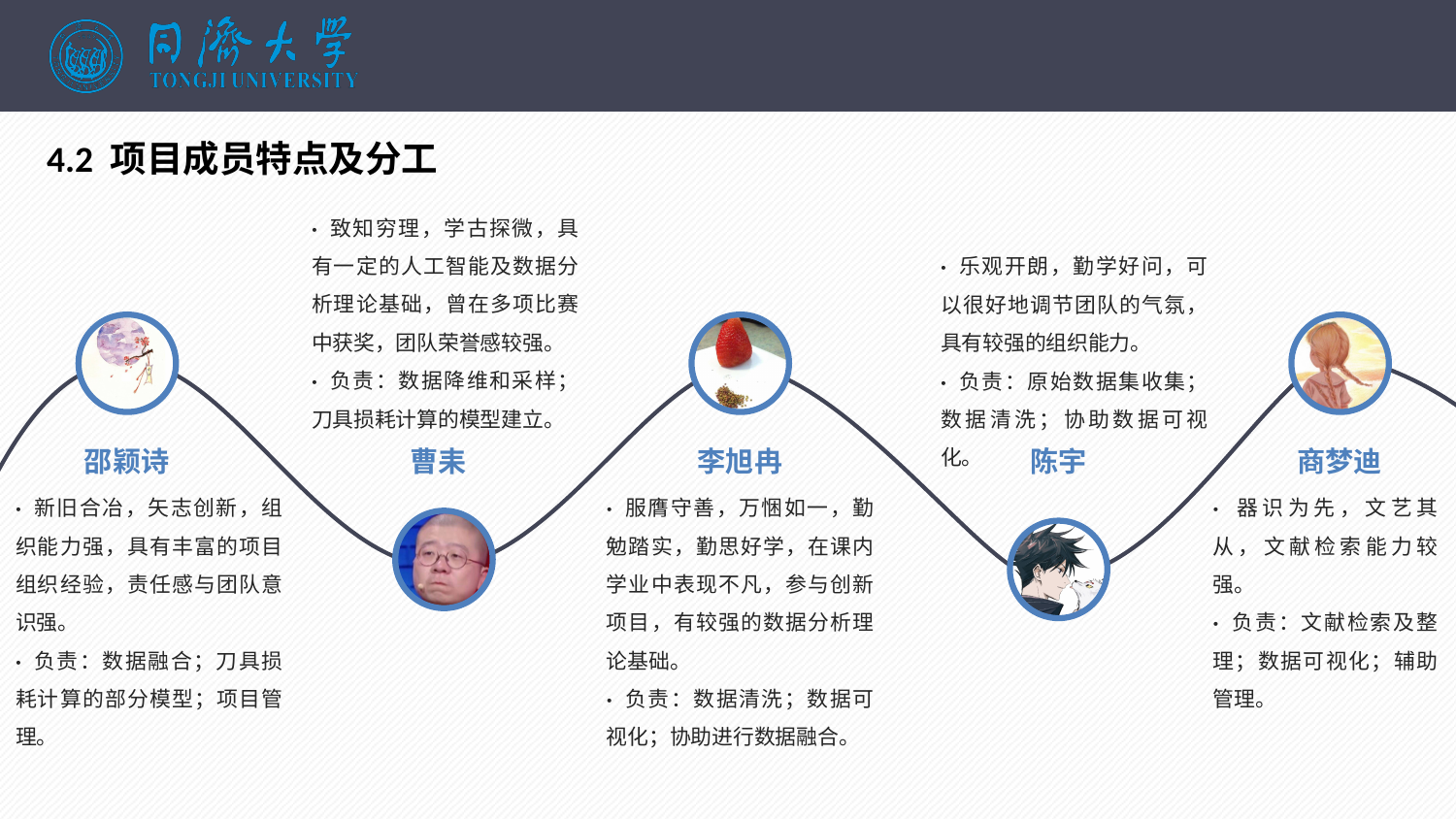

4.2 项目成员特点及分工
· 致知穷理，学古探微，具有一定的人工智能及数据分析理论基础，曾在多项比赛中获奖，团队荣誉感较强。
· 负责：数据降维和采样；刀具损耗计算的模型建立。
· 乐观开朗，勤学好问，可以很好地调节团队的气氛，具有较强的组织能力。
· 负责：原始数据集收集；数据清洗；协助数据可视化。

邵颖诗
曹耒
李旭冉
陈宇
商梦迪
· 新旧合冶，矢志创新，组织能力强，具有丰富的项目组织经验，责任感与团队意识强。
· 负责：数据融合；刀具损耗计算的部分模型；项目管理。
· 服膺守善，万悃如一，勤勉踏实，勤思好学，在课内学业中表现不凡，参与创新项目，有较强的数据分析理论基础。
· 负责：数据清洗；数据可视化；协助进行数据融合。
· 器识为先，文艺其从，文献检索能力较强。
· 负责：文献检索及整理；数据可视化；辅助管理。